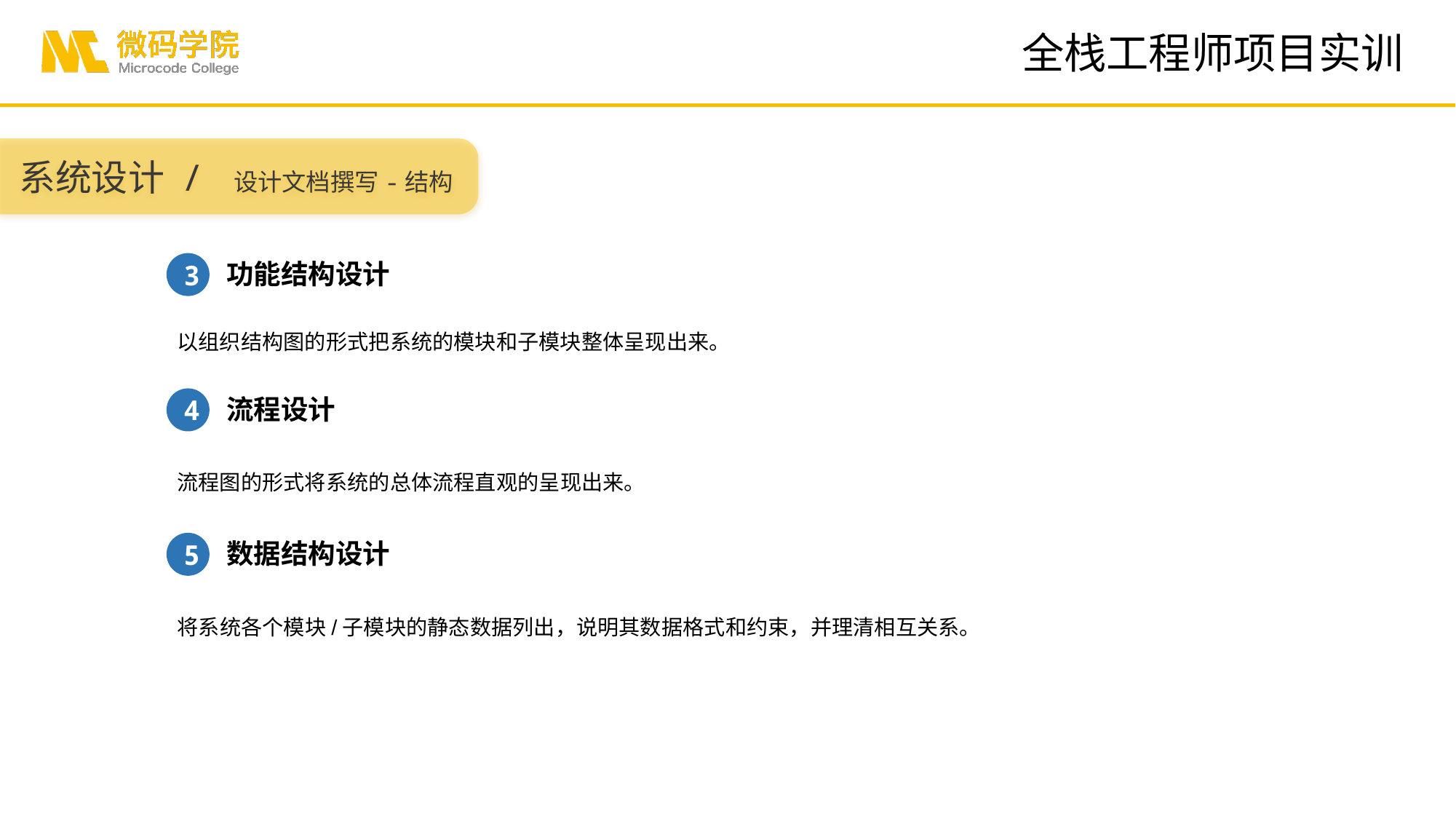

系统设计 / 设计文档撰写-结构
功能结构设计
3
以组织结构图的形式把系统的模块和子模块整体呈现出来。
流程设计
4
流程图的形式将系统的总体流程直观的呈现出来。
数据结构设计
5
将系统各个模块/子模块的静态数据列出，说明其数据格式和约束，并理清相互关系。